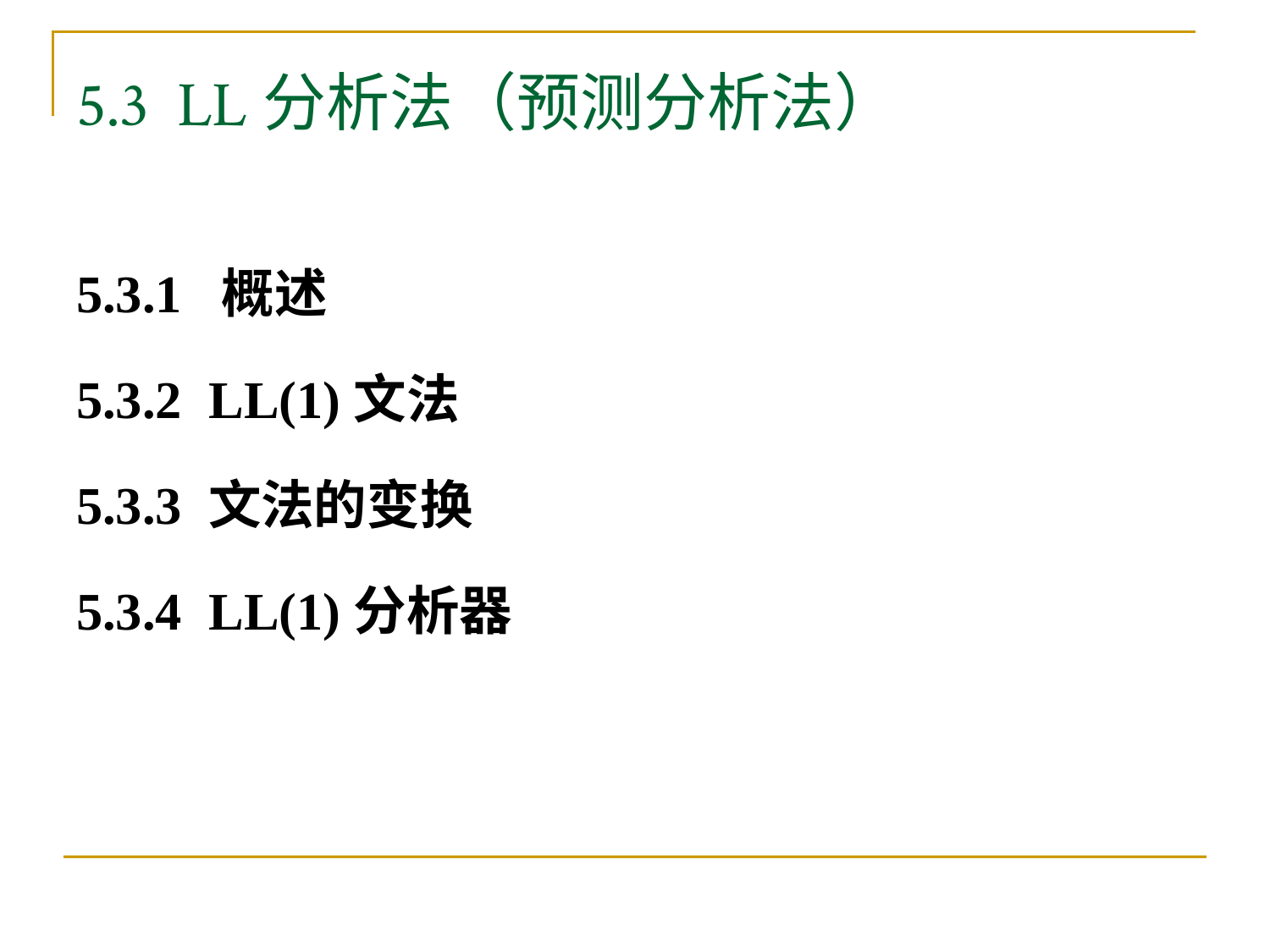

# 5.3  LL分析法（预测分析法）
5.3.1  概述
5.3.2  LL(1)文法
5.3.3 文法的变换
5.3.4  LL(1)分析器

38